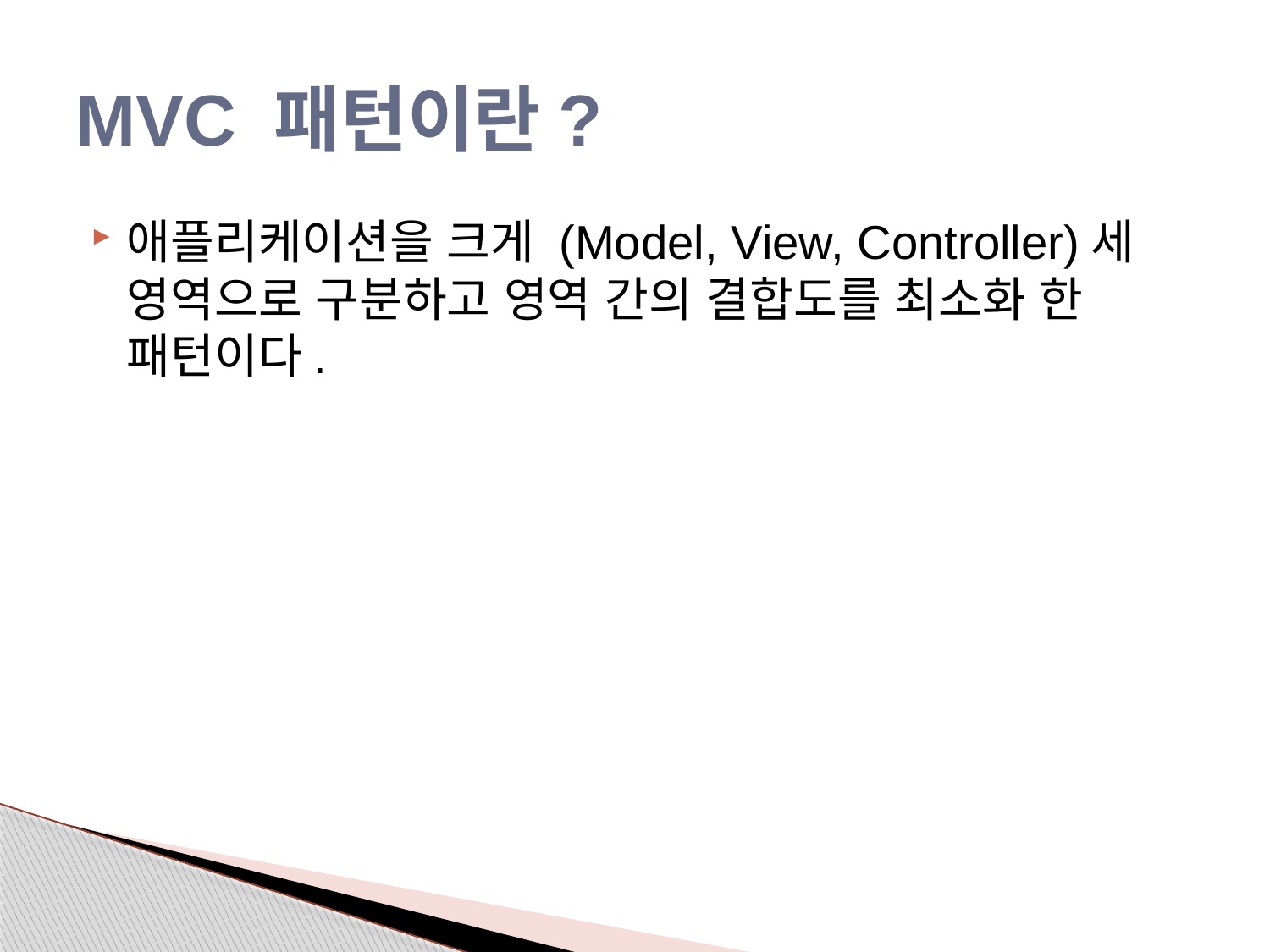

# MVC 패턴이란?
애플리케이션을 크게 (Model, View, Controller)세 영역으로 구분하고 영역 간의 결합도를 최소화 한 패턴이다.